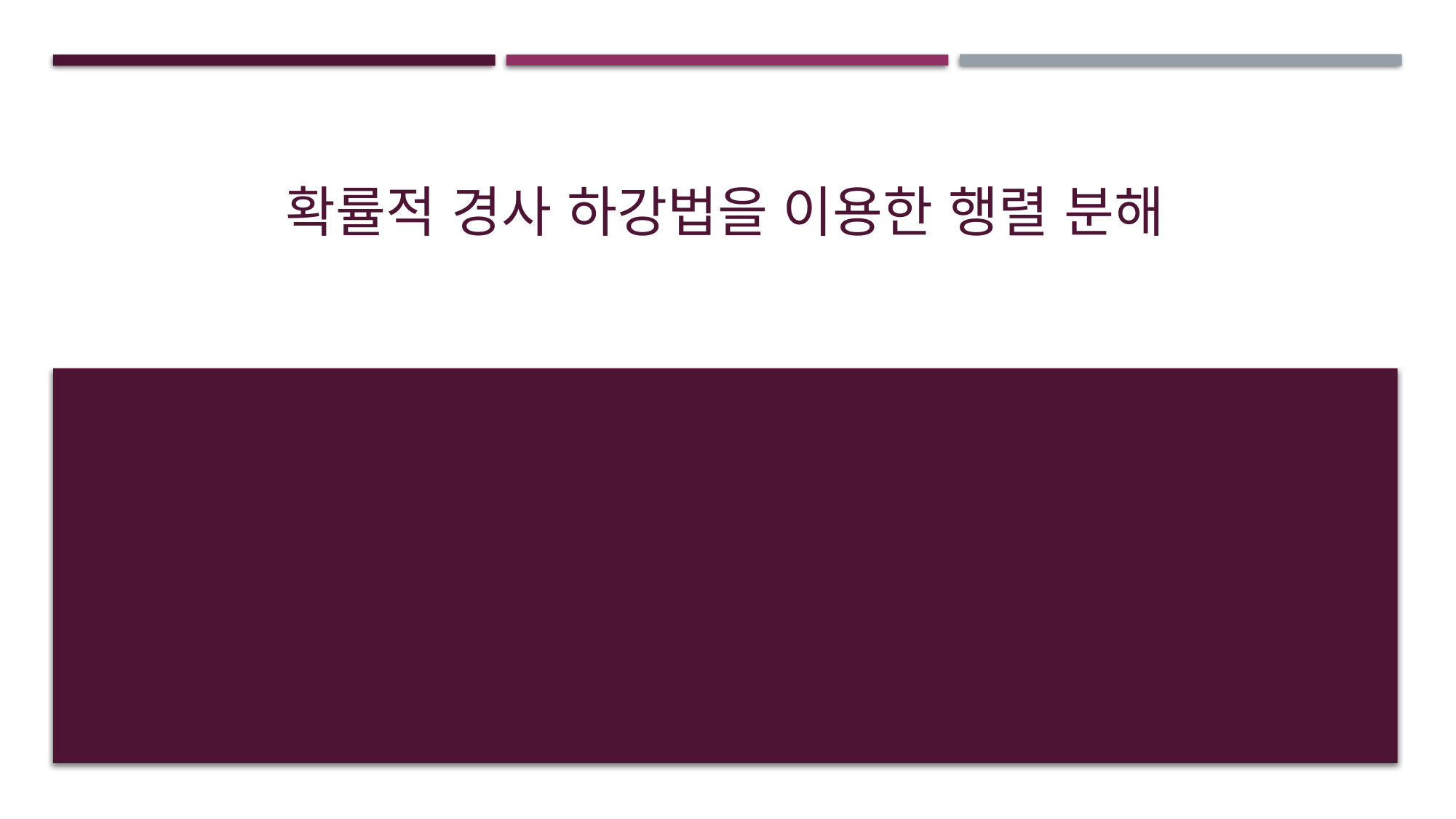

# 확률적 경사 하강법을 이용한 행렬 분해